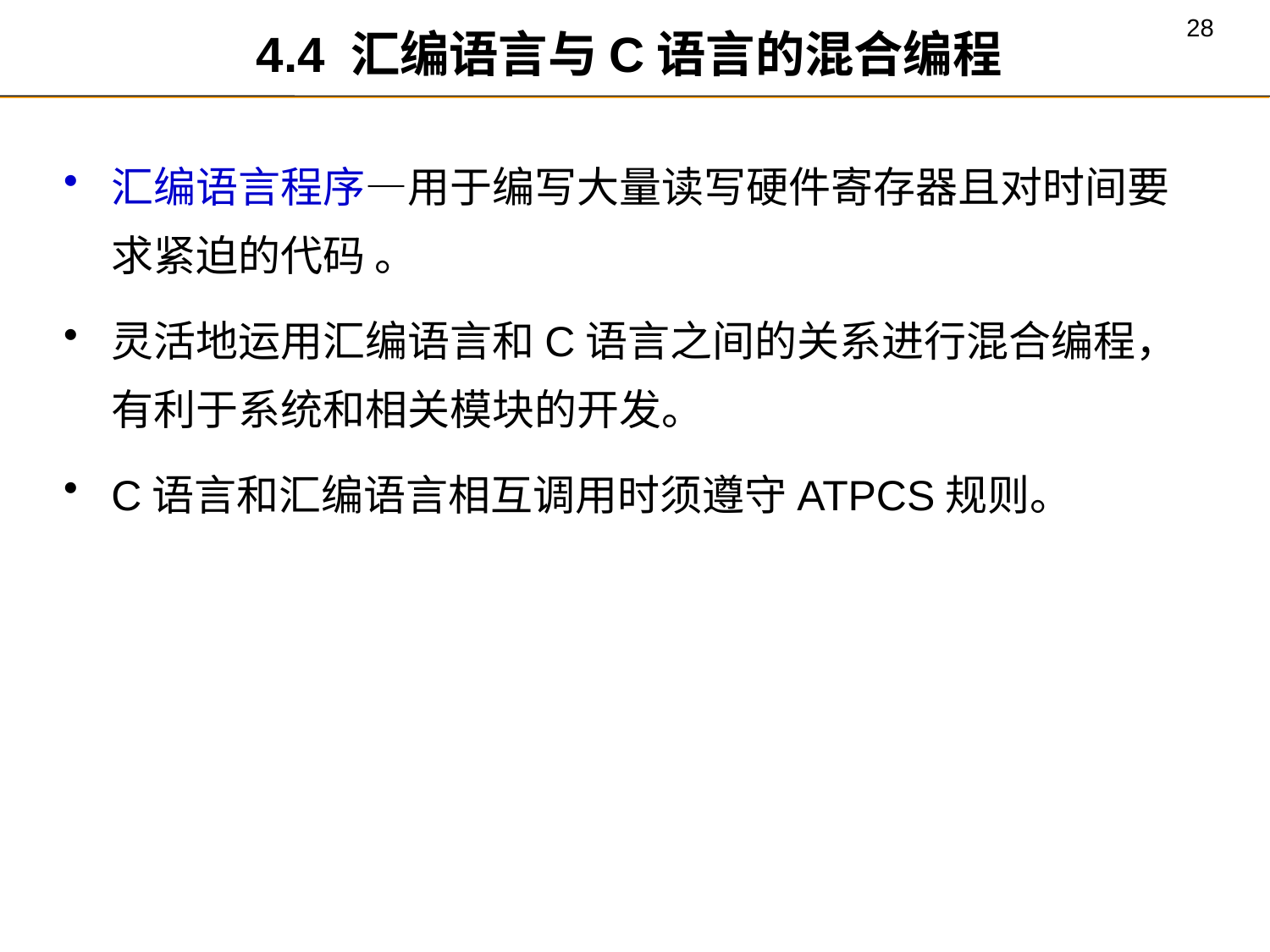

4.4 汇编语言与C语言的混合编程
汇编语言程序—用于编写大量读写硬件寄存器且对时间要求紧迫的代码 。
灵活地运用汇编语言和C语言之间的关系进行混合编程，有利于系统和相关模块的开发。
C语言和汇编语言相互调用时须遵守ATPCS规则。